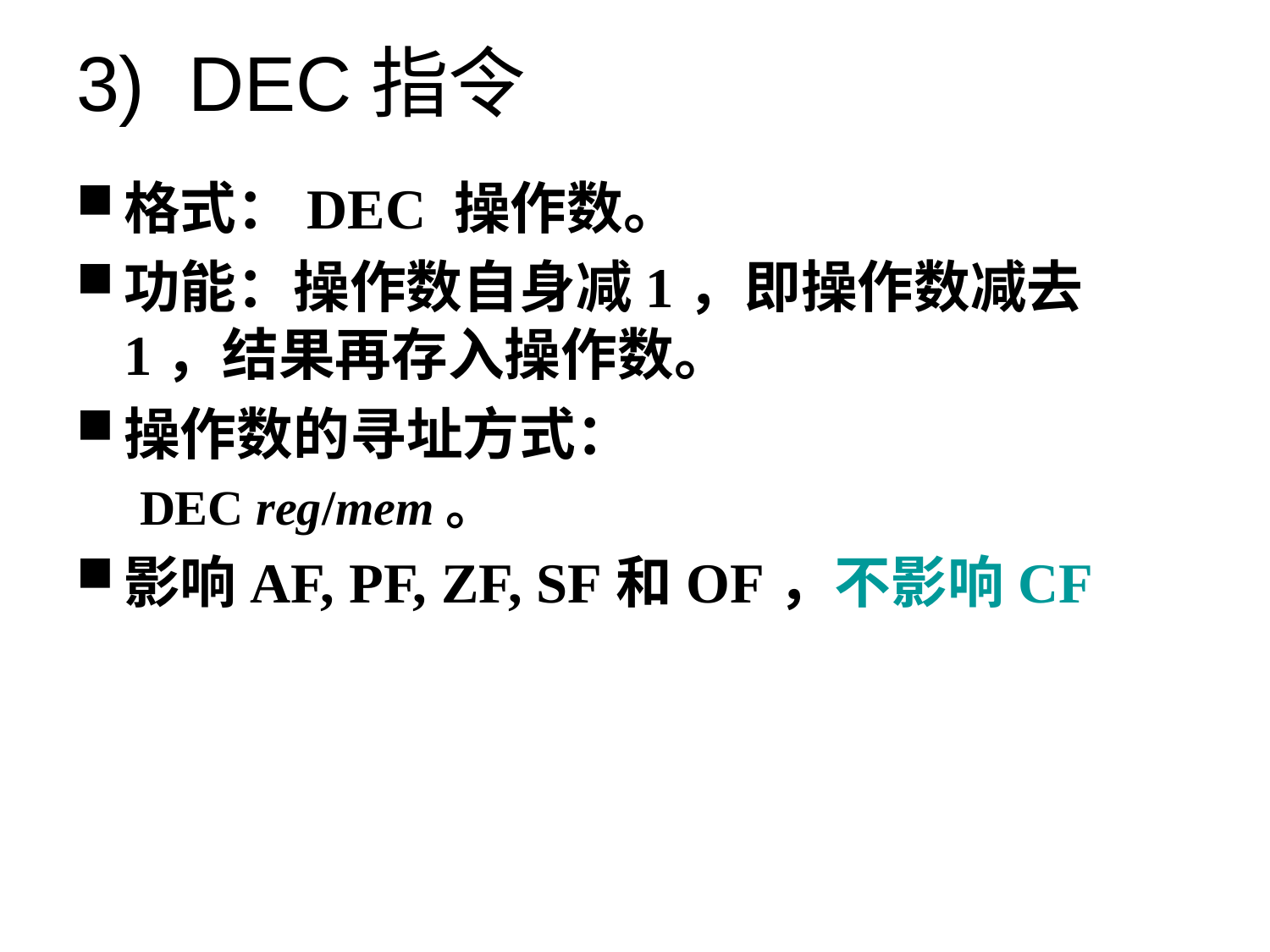

# 3)  DEC指令
格式：DEC 操作数。
功能：操作数自身减1，即操作数减去1，结果再存入操作数。
操作数的寻址方式：
DEC reg/mem。
影响AF, PF, ZF, SF和OF，不影响CF